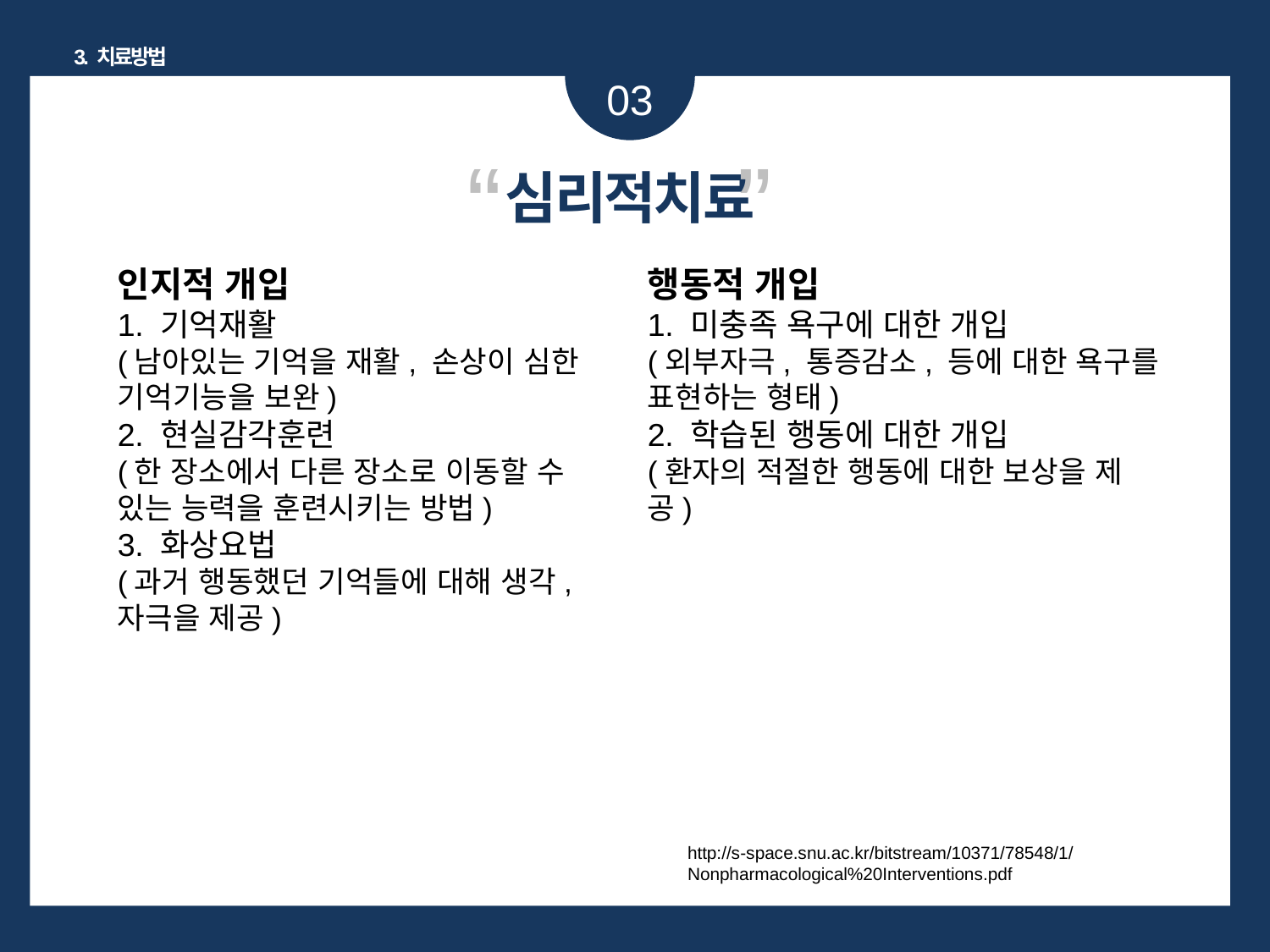

3. 치료방법
03

“        ”
심리적치료
인지적 개입
1. 기억재활
(남아있는 기억을 재활, 손상이 심한 기억기능을 보완)
2. 현실감각훈련
(한 장소에서 다른 장소로 이동할 수 있는 능력을 훈련시키는 방법)
3. 화상요법
(과거 행동했던 기억들에 대해 생각, 자극을 제공)
행동적 개입
1. 미충족 욕구에 대한 개입
(외부자극, 통증감소, 등에 대한 욕구를 표현하는 형태)
2. 학습된 행동에 대한 개입
(환자의 적절한 행동에 대한 보상을 제공)
http://s-space.snu.ac.kr/bitstream/10371/78548/1/Nonpharmacological%20Interventions.pdf